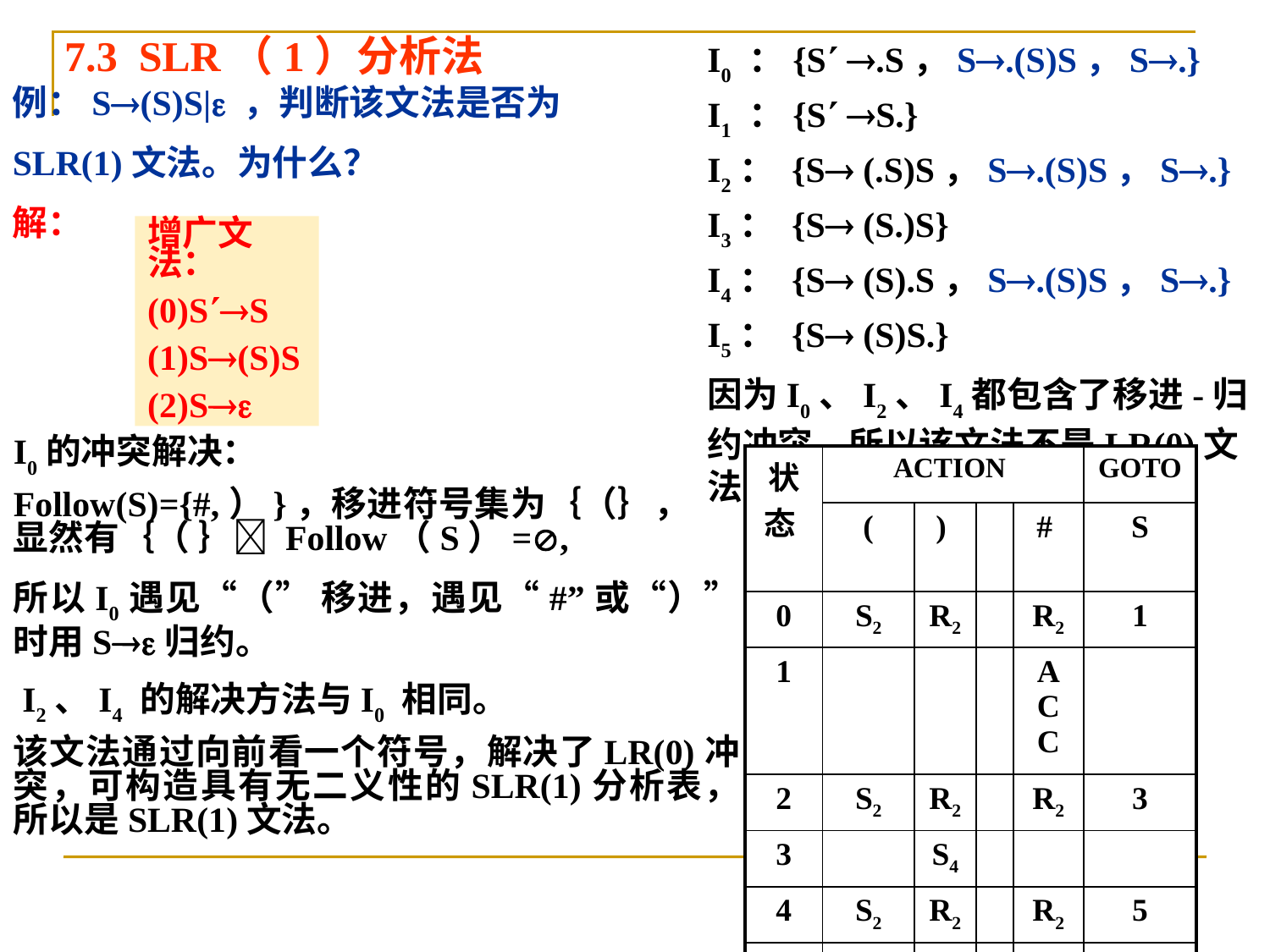

7.3  SLR（1）分析法
I0 ：{S′ →.S，S→.(S)S，S→.}
I1 ：{S′ →S.}
I2： {S→ (.S)S，S→.(S)S，S→.}
I3： {S→ (S.)S}
I4： {S→ (S).S，S→.(S)S，S→.}
I5： {S→ (S)S.}
因为I0、I2、I4都包含了移进-归约冲突，所以该文法不是LR(0)文法。
例：S→(S)S|ε ，判断该文法是否为
SLR(1)文法。为什么？
解：
增广文法：
(0)S′→S
(1)S→(S)S
(2)S→ε
I0的冲突解决：
Follow(S)={#,）}，移进符号集为｛（｝，       显然有｛（ ｝∩ Follow（S）=∅,
所以I0遇见“（” 移进，遇见“#”或“）”时用S→ε归约。
 I2、I4 的解决方法与I0 相同。
该文法通过向前看一个符号，解决了LR(0)冲突，可构造具有无二义性的SLR(1)分析表，所以是SLR(1)文法。
| 状态 | ACTION |  |  |  | GOTO |
| --- | --- | --- | --- | --- | --- |
|  | ( | ) |  | # | S |
| 0 | S2 | R2 |  | R2 | 1 |
| 1 |  |  |  | ACC |  |
| 2 | S2 | R2 |  | R2 | 3 |
| 3 |  | S4 |  |  |  |
| 4 | S2 | R2 |  | R2 | 5 |
| 5 |  | R1 |  | R1 |  |
80